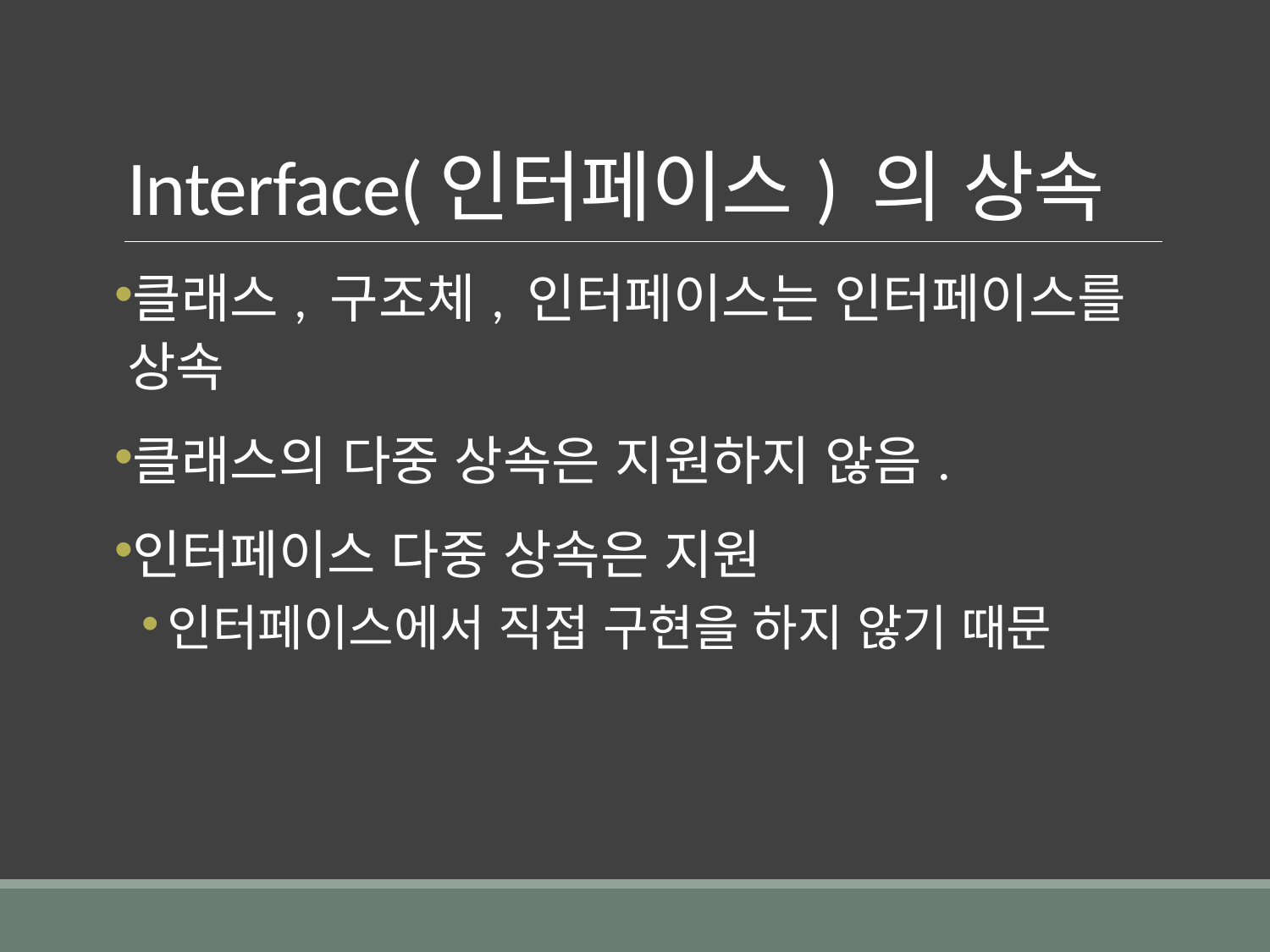

# Interface(인터페이스) 의 상속
클래스, 구조체, 인터페이스는 인터페이스를 상속
클래스의 다중 상속은 지원하지 않음.
인터페이스 다중 상속은 지원
인터페이스에서 직접 구현을 하지 않기 때문